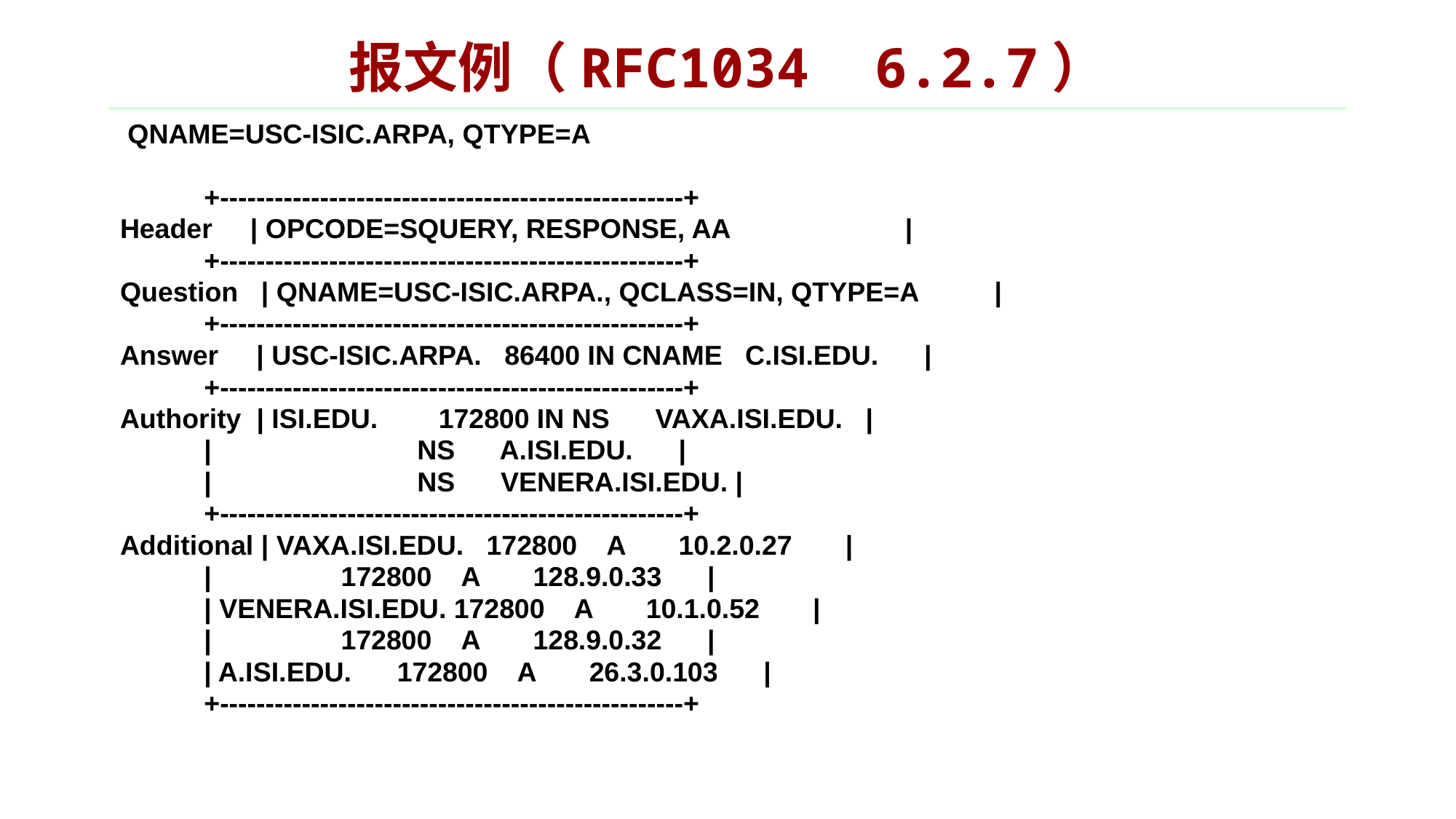

# 报文例（RFC1034  6.2.7）
 QNAME=USC-ISIC.ARPA, QTYPE=A

           +---------------------------------------------------+
Header     | OPCODE=SQUERY, RESPONSE, AA                       |
           +---------------------------------------------------+
Question   | QNAME=USC-ISIC.ARPA., QCLASS=IN, QTYPE=A          |
           +---------------------------------------------------+
Answer     | USC-ISIC.ARPA.   86400 IN CNAME   C.ISI.EDU.      |
           +---------------------------------------------------+
Authority  | ISI.EDU.        172800 IN NS      VAXA.ISI.EDU.   |
           |                           NS      A.ISI.EDU.      |
           |                           NS      VENERA.ISI.EDU. |
           +---------------------------------------------------+
Additional | VAXA.ISI.EDU.   172800    A       10.2.0.27       |
           |                 172800    A       128.9.0.33      |
           | VENERA.ISI.EDU. 172800    A       10.1.0.52       |
           |                 172800    A       128.9.0.32      |
           | A.ISI.EDU.      172800    A       26.3.0.103      |
           +---------------------------------------------------+